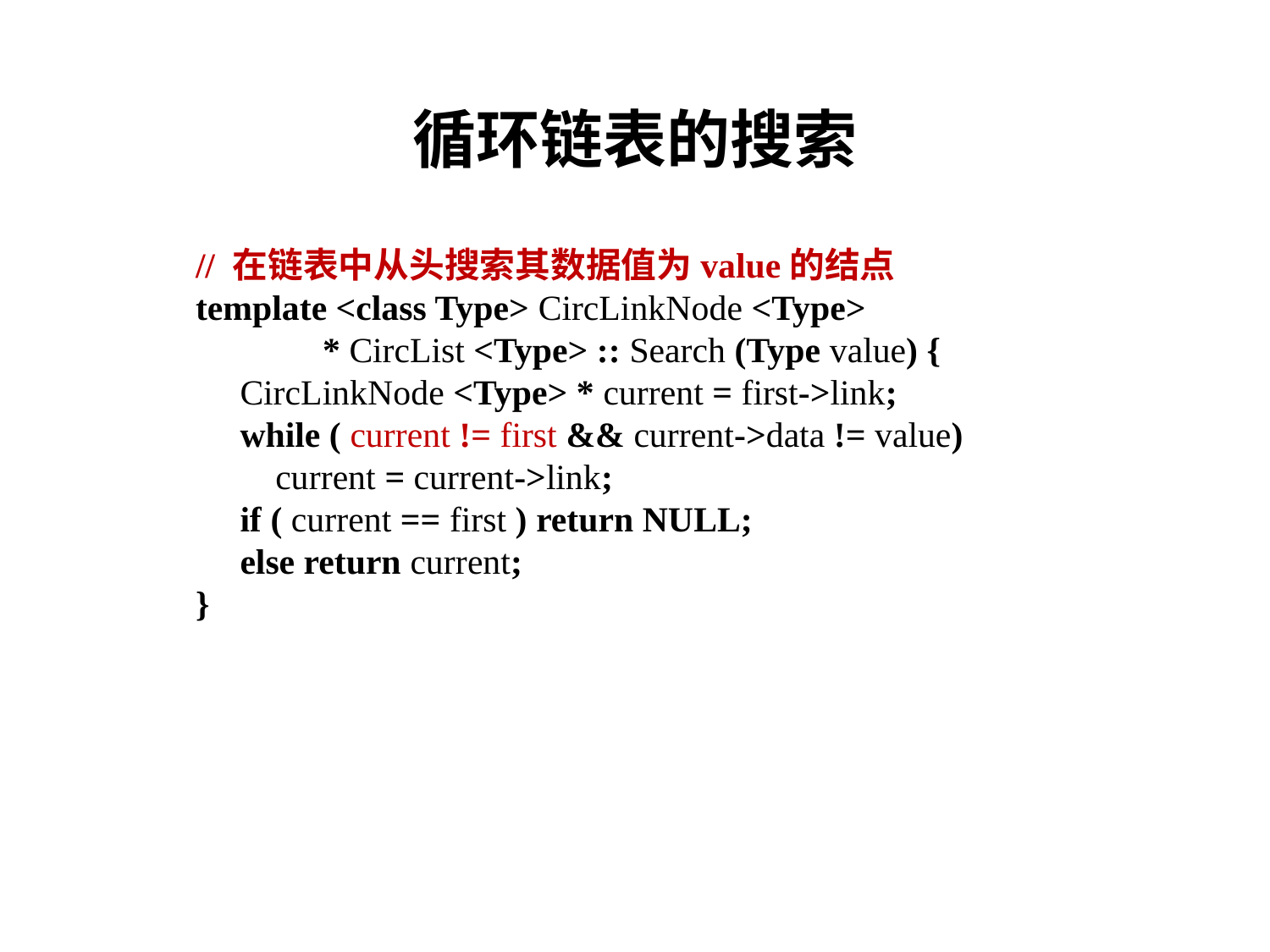

# 循环链表的搜索
// 在链表中从头搜索其数据值为value的结点
template <class Type> CircLinkNode <Type>
	* CircList <Type> :: Search (Type value) {
     CircLinkNode <Type> * current = first->link;
     while ( current != first && current->data != value)
         current = current->link;
     if ( current == first ) return NULL;
     else return current;
}